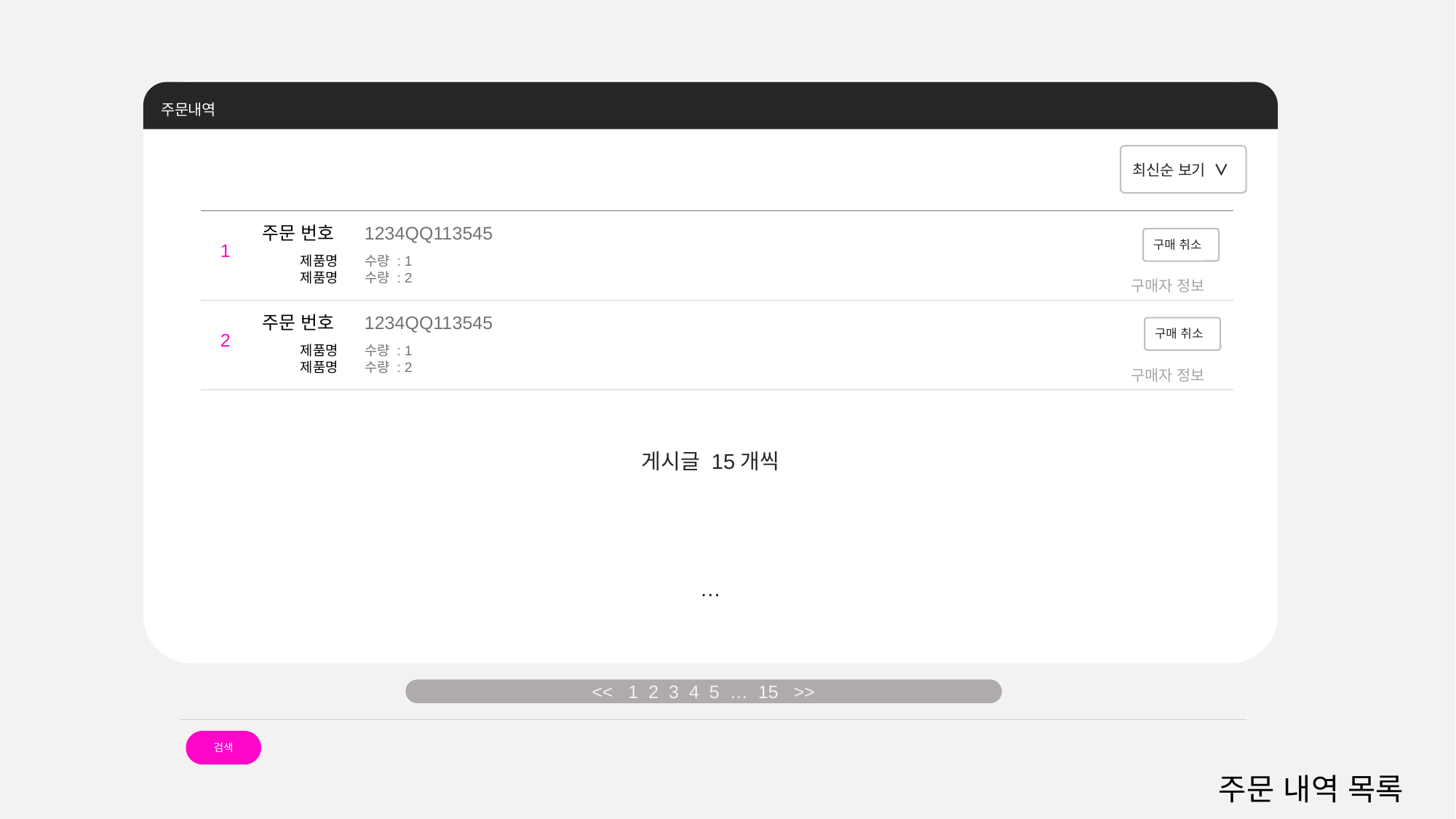

게시글 15개씩

…
주문내역

최신순 보기  ∨
 주문 번호     1234QQ113545
1
구매자 정보
 제품명       수량 : 1
 제품명       수량 : 2

구매 취소

 주문 번호     1234QQ113545
2
구매자 정보
 제품명       수량 : 1
 제품명       수량 : 2

구매 취소

<<   1  2  3  4  5  …  15   >>
검색
주문 내역 목록